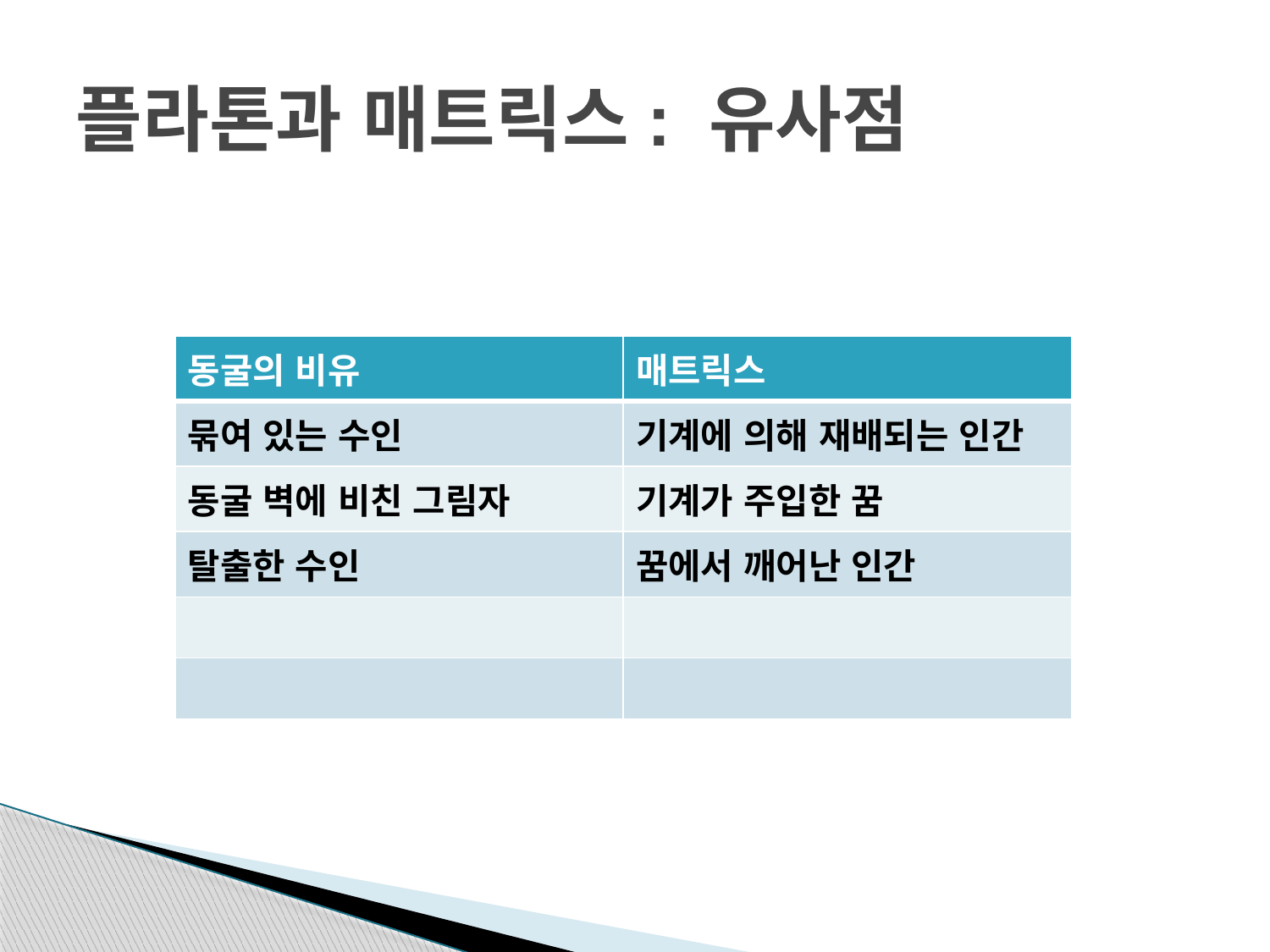

# 플라톤과 매트릭스: 유사점

| 동굴의 비유 | 매트릭스 |
| --- | --- |
| 묶여 있는 수인 | 기계에 의해 재배되는 인간 |
| 동굴 벽에 비친 그림자 | 기계가 주입한 꿈 |
| 탈출한 수인 | 꿈에서 깨어난 인간 |
|  |  |
|  |  |